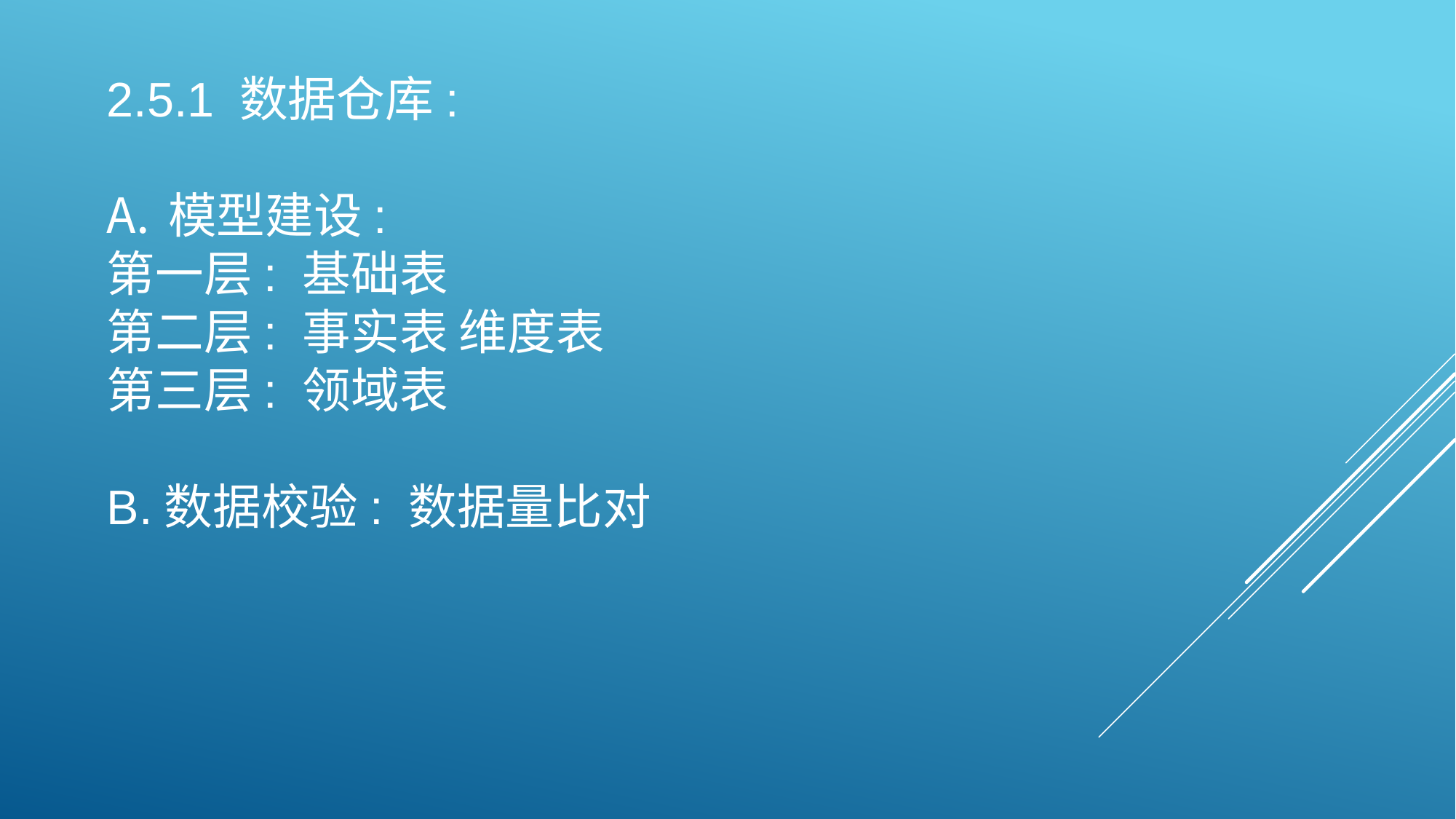

2.5.1 数据仓库:

模型建设:
第一层: 基础表
第二层: 事实表 维度表
第三层: 领域表

B.数据校验: 数据量比对